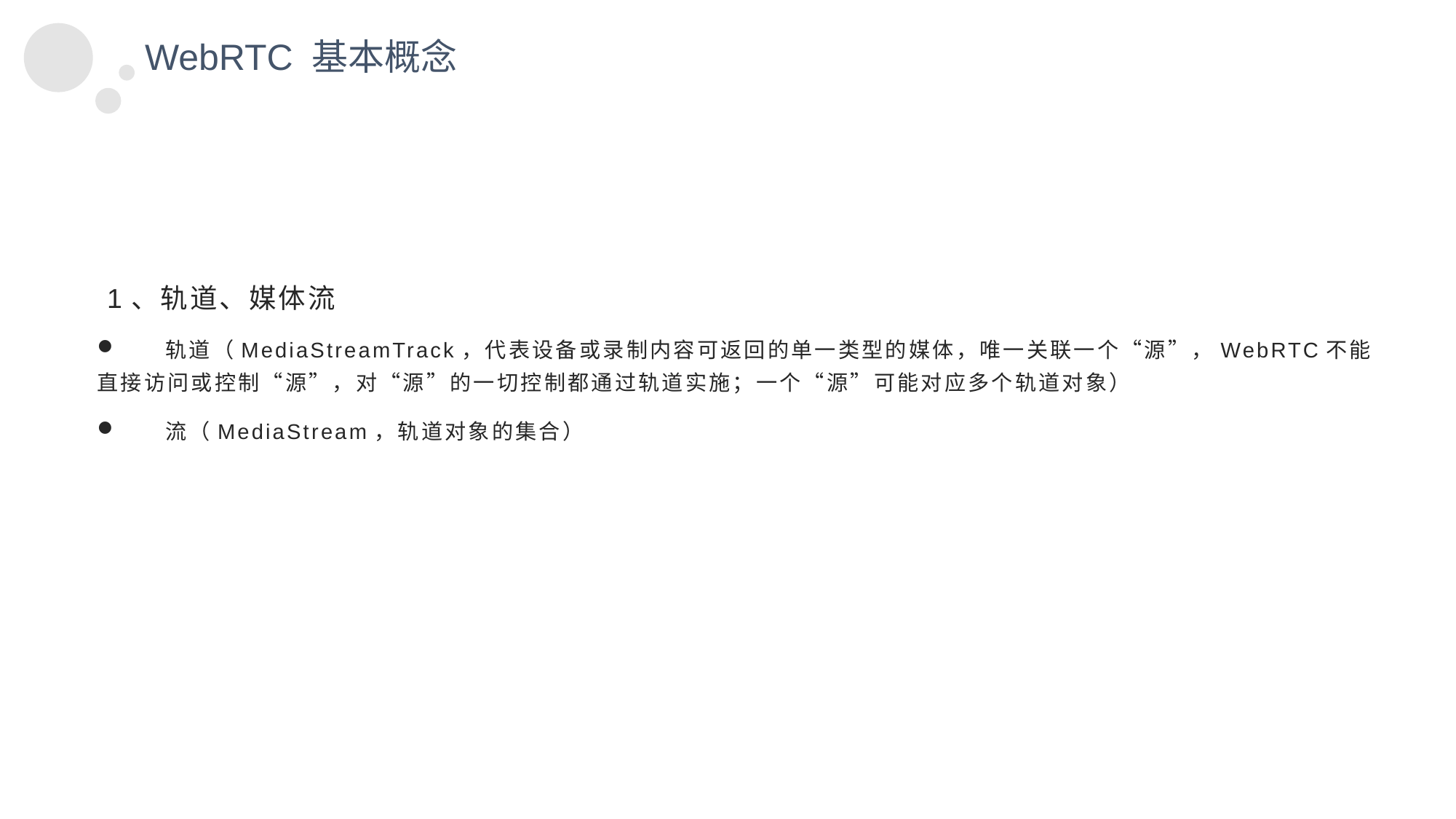

WebRTC 基本概念
 1、轨道、媒体流
      轨道（MediaStreamTrack，代表设备或录制内容可返回的单一类型的媒体，唯一关联一个“源”，WebRTC不能直接访问或控制“源”，对“源”的一切控制都通过轨道实施；一个“源”可能对应多个轨道对象）
      流（MediaStream，轨道对象的集合）